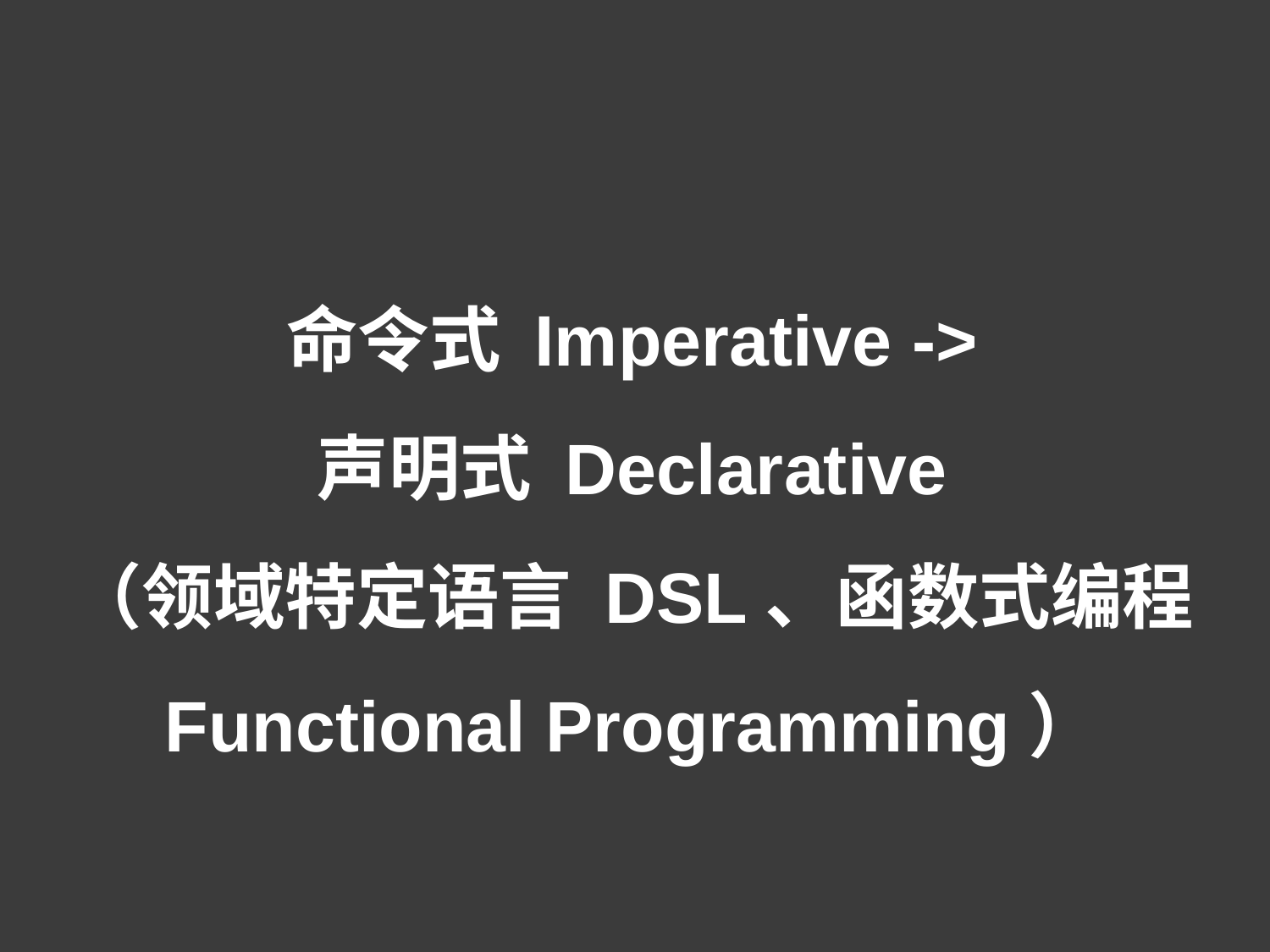

命令式 Imperative ->
声明式 Declarative
（领域特定语言 DSL、函数式编程 Functional Programming）